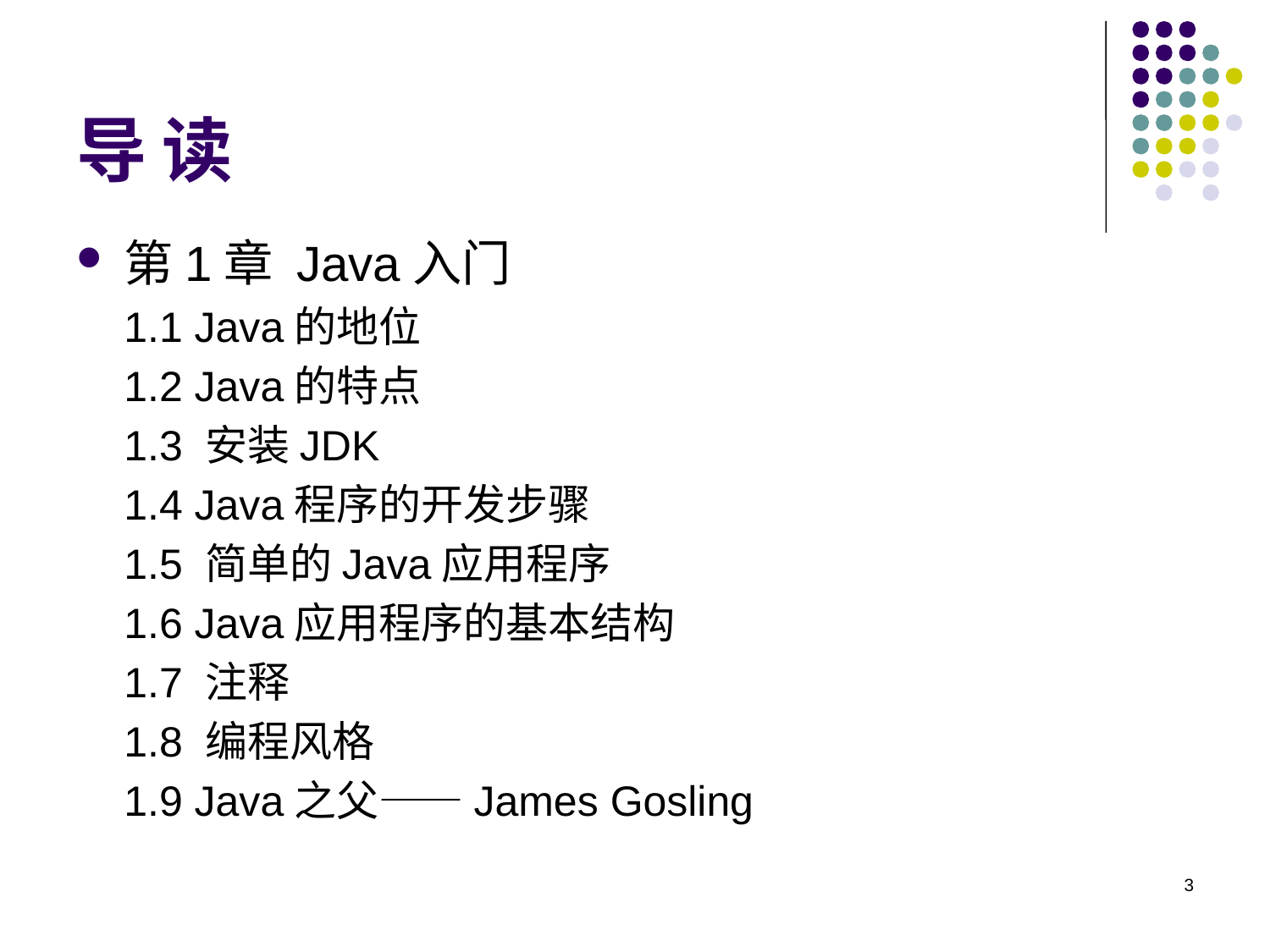

# 导 读
第1章 Java入门
1.1 Java的地位
1.2 Java的特点
1.3 安装JDK
1.4 Java程序的开发步骤
1.5 简单的Java应用程序
1.6 Java应用程序的基本结构
1.7 注释
1.8 编程风格
1.9 Java之父——James Gosling
3